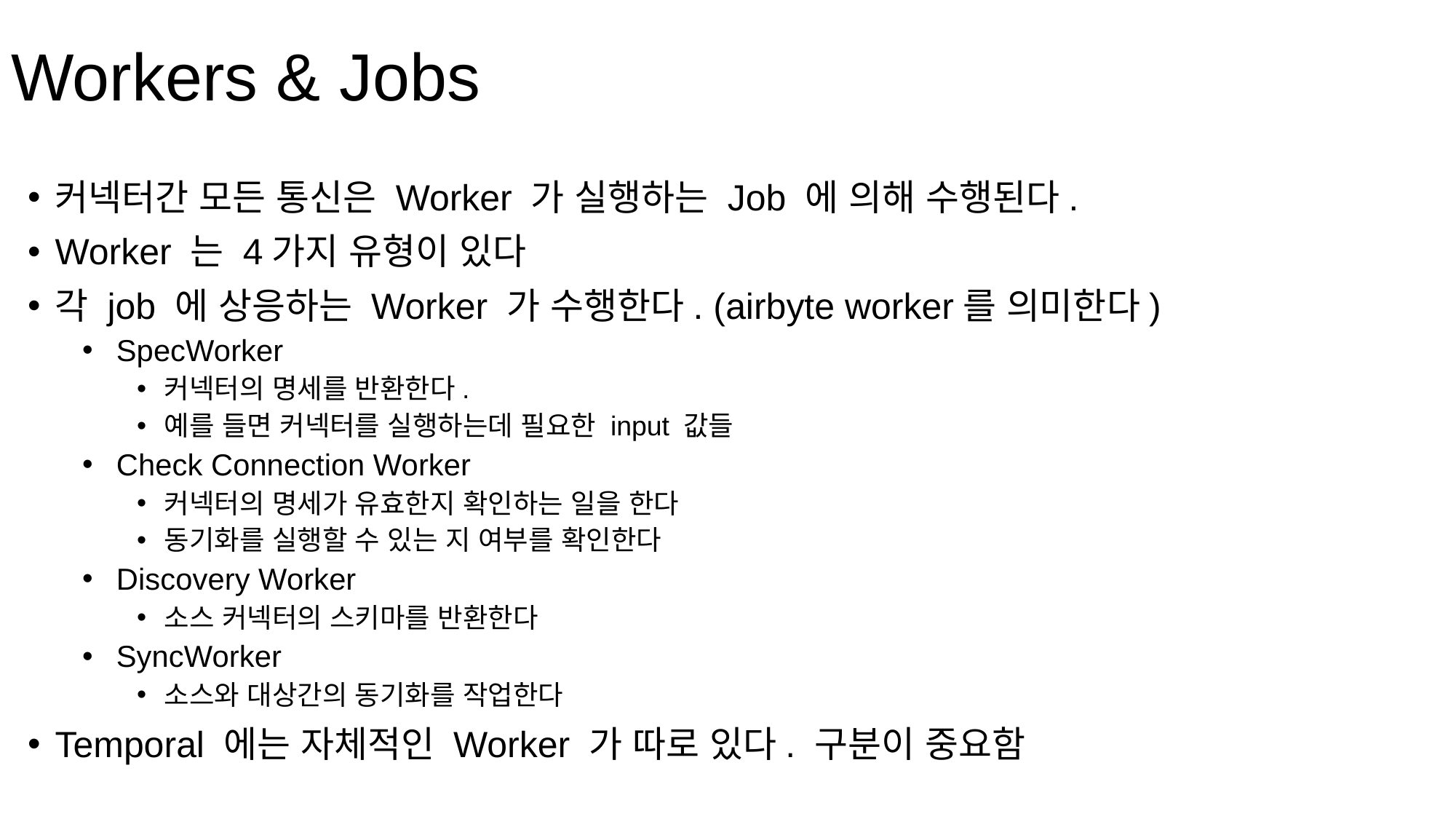

# Workers & Jobs
커넥터간 모든 통신은 Worker 가 실행하는 Job 에 의해 수행된다.
Worker 는 4가지 유형이 있다
각 job 에 상응하는 Worker 가 수행한다. (airbyte worker를 의미한다)
SpecWorker
커넥터의 명세를 반환한다.
예를 들면 커넥터를 실행하는데 필요한 input 값들
Check Connection Worker
커넥터의 명세가 유효한지 확인하는 일을 한다
동기화를 실행할 수 있는 지 여부를 확인한다
Discovery Worker
소스 커넥터의 스키마를 반환한다
SyncWorker
소스와 대상간의 동기화를 작업한다
Temporal 에는 자체적인 Worker 가 따로 있다. 구분이 중요함